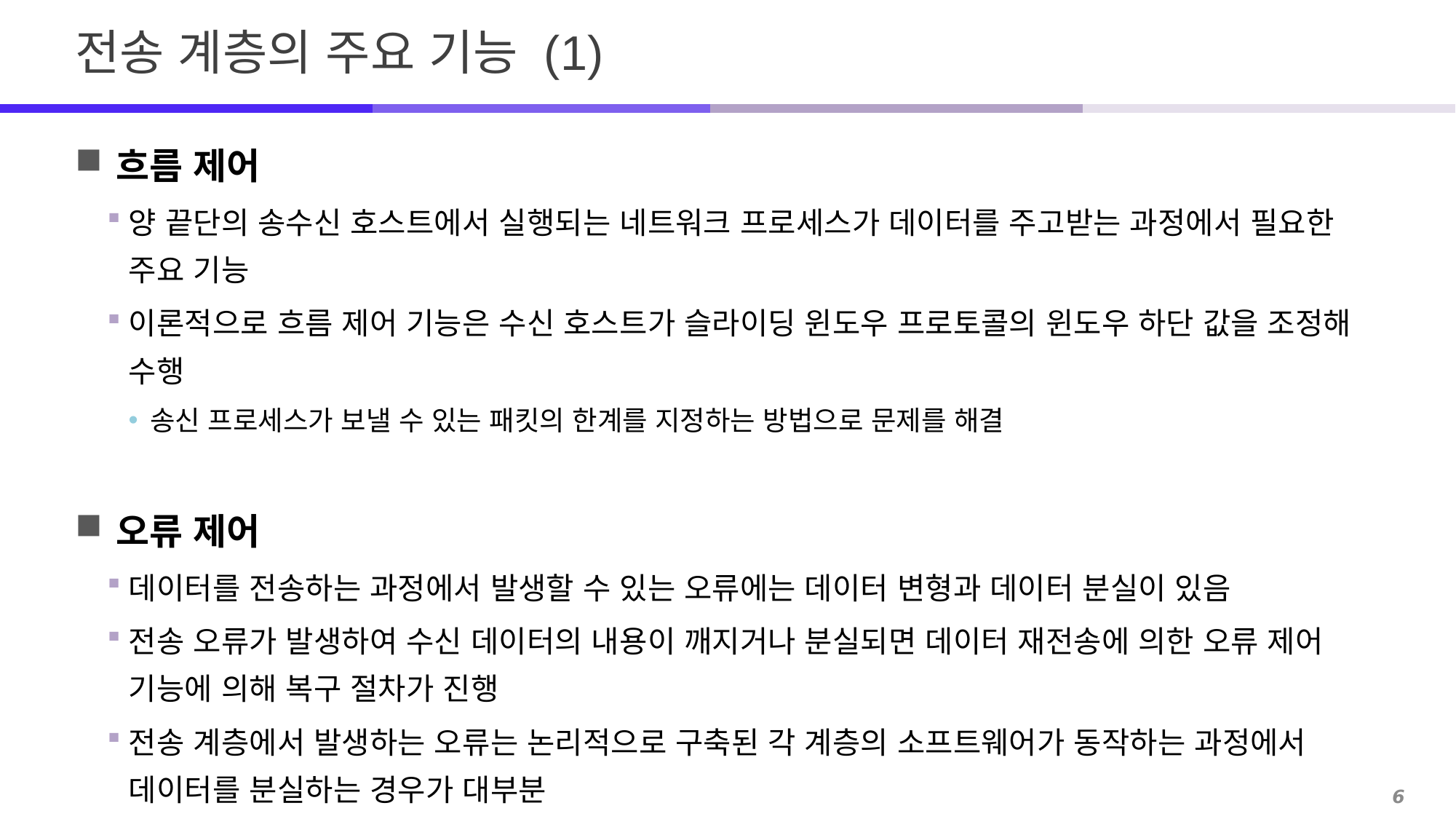

# 전송 계층의 주요 기능 (1)
흐름 제어
양 끝단의 송수신 호스트에서 실행되는 네트워크 프로세스가 데이터를 주고받는 과정에서 필요한 주요 기능
이론적으로 흐름 제어 기능은 수신 호스트가 슬라이딩 윈도우 프로토콜의 윈도우 하단 값을 조정해 수행
송신 프로세스가 보낼 수 있는 패킷의 한계를 지정하는 방법으로 문제를 해결

오류 제어
데이터를 전송하는 과정에서 발생할 수 있는 오류에는 데이터 변형과 데이터 분실이 있음
전송 오류가 발생하여 수신 데이터의 내용이 깨지거나 분실되면 데이터 재전송에 의한 오류 제어 기능에 의해 복구 절차가 진행
전송 계층에서 발생하는 오류는 논리적으로 구축된 각 계층의 소프트웨어가 동작하는 과정에서 데이터를 분실하는 경우가 대부분